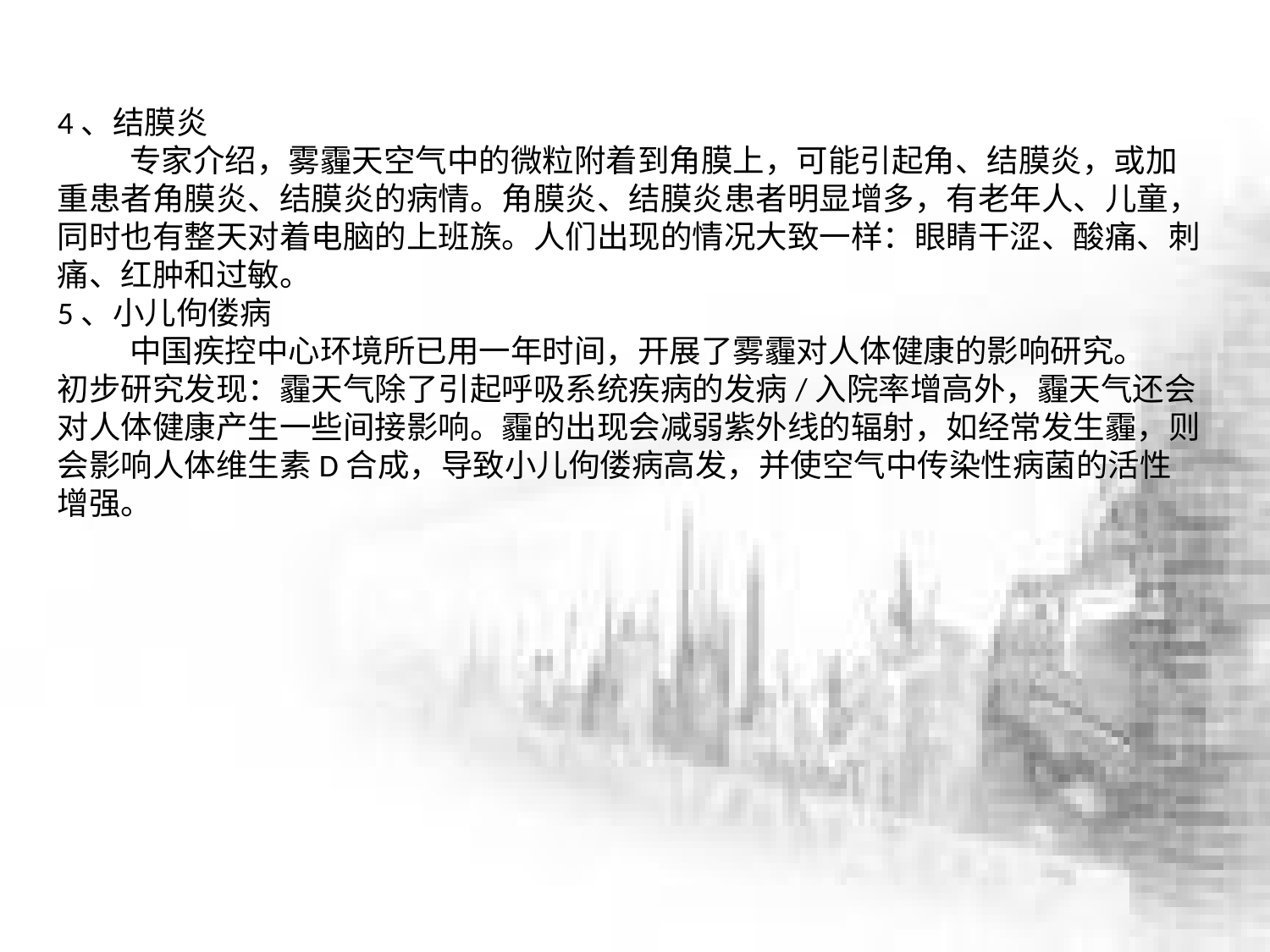

4、结膜炎
         专家介绍，雾霾天空气中的微粒附着到角膜上，可能引起角、结膜炎，或加重患者角膜炎、结膜炎的病情。角膜炎、结膜炎患者明显增多，有老年人、儿童，同时也有整天对着电脑的上班族。人们出现的情况大致一样：眼睛干涩、酸痛、刺痛、红肿和过敏。
5、小儿佝偻病
         中国疾控中心环境所已用一年时间，开展了雾霾对人体健康的影响研究。
初步研究发现：霾天气除了引起呼吸系统疾病的发病/入院率增高外，霾天气还会对人体健康产生一些间接影响。霾的出现会减弱紫外线的辐射，如经常发生霾，则会影响人体维生素D合成，导致小儿佝偻病高发，并使空气中传染性病菌的活性增强。